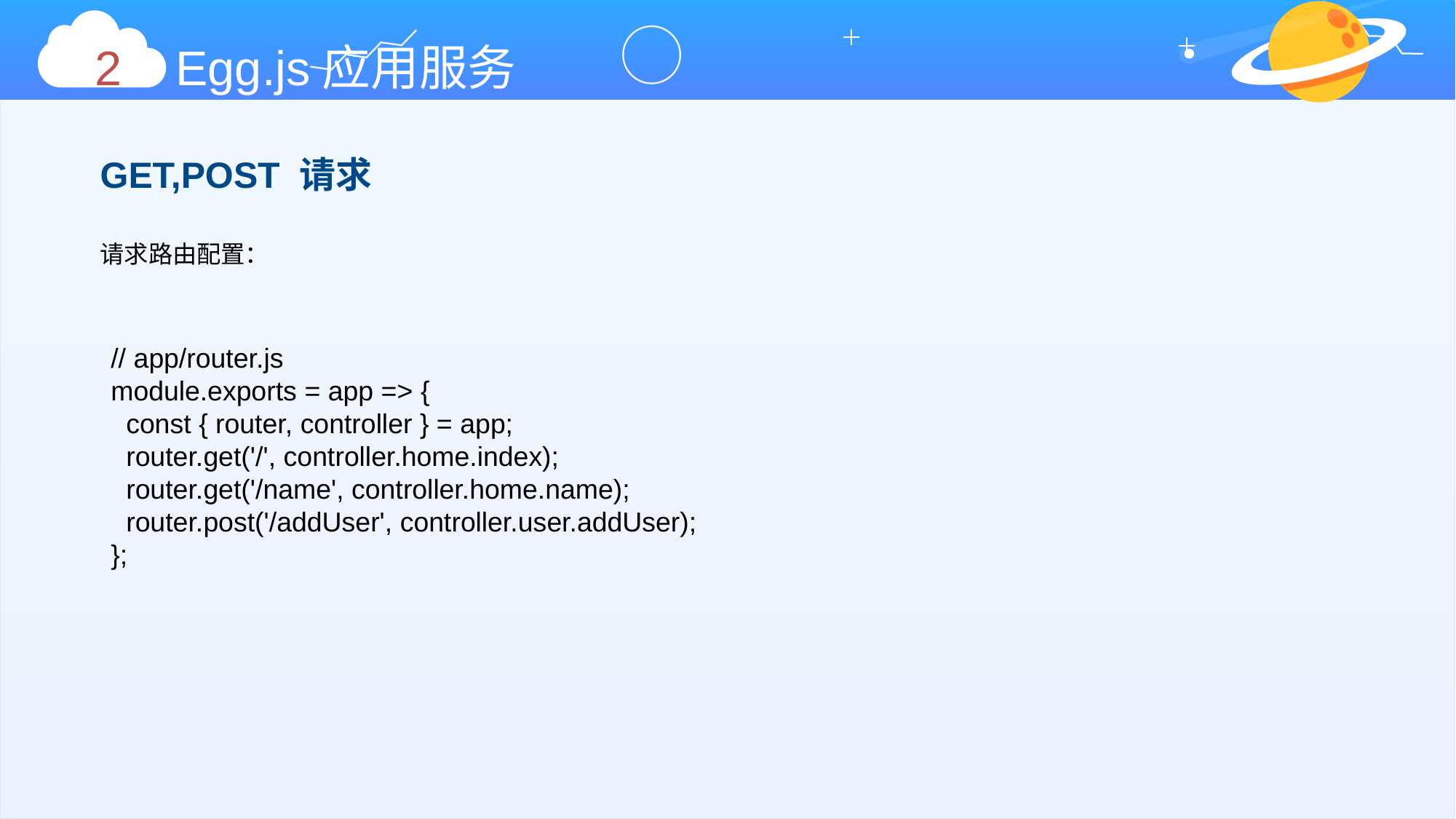

2    Egg.js应用服务
GET,POST 请求
请求路由配置：
// app/router.js
module.exports = app => {
  const { router, controller } = app;
  router.get('/', controller.home.index);
  router.get('/name', controller.home.name);
  router.post('/addUser', controller.user.addUser);
};